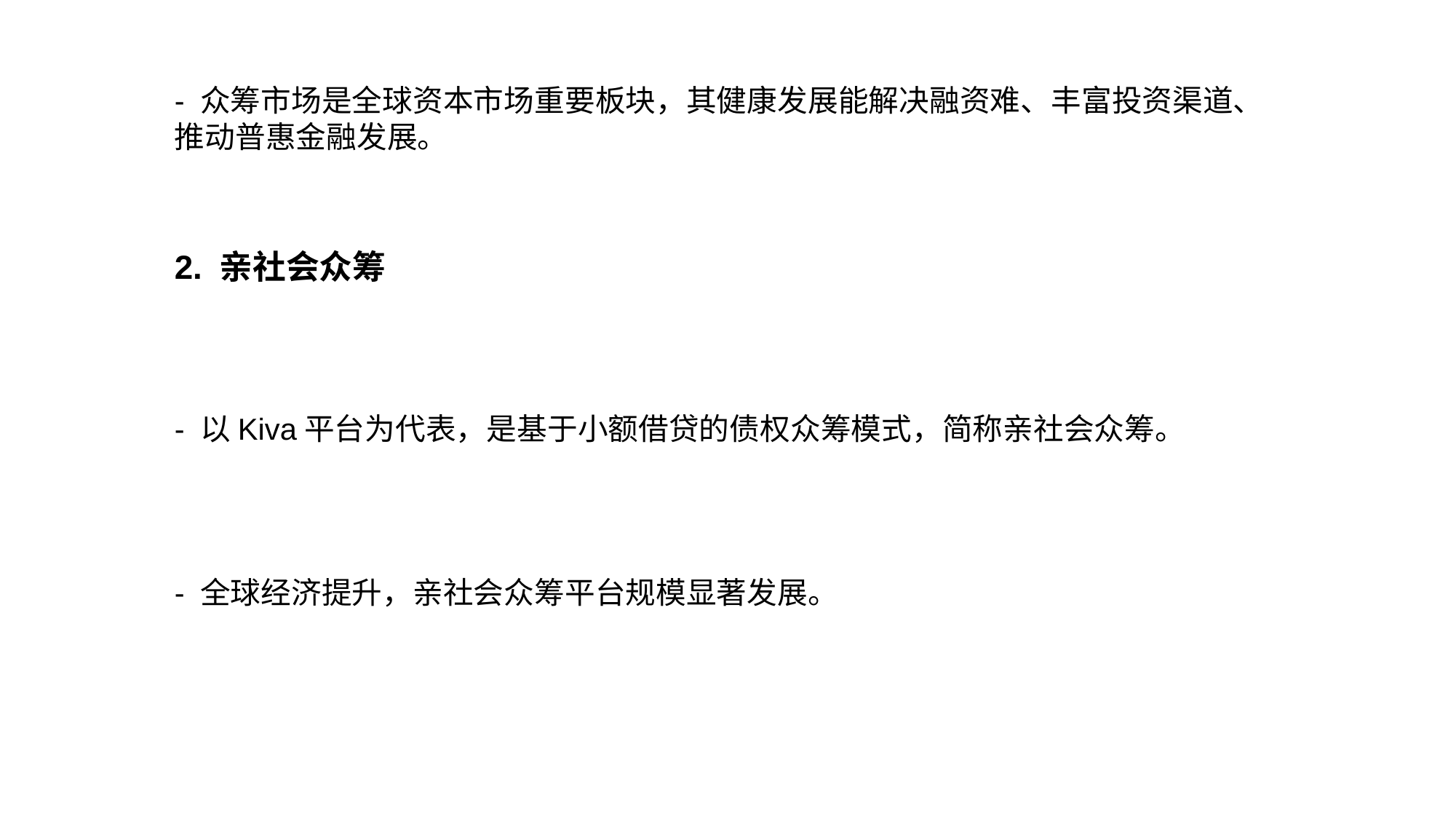

- 众筹市场是全球资本市场重要板块，其健康发展能解决融资难、丰富投资渠道、推动普惠金融发展。

2. 亲社会众筹
- 以Kiva平台为代表，是基于小额借贷的债权众筹模式，简称亲社会众筹。
- 全球经济提升，亲社会众筹平台规模显著发展。